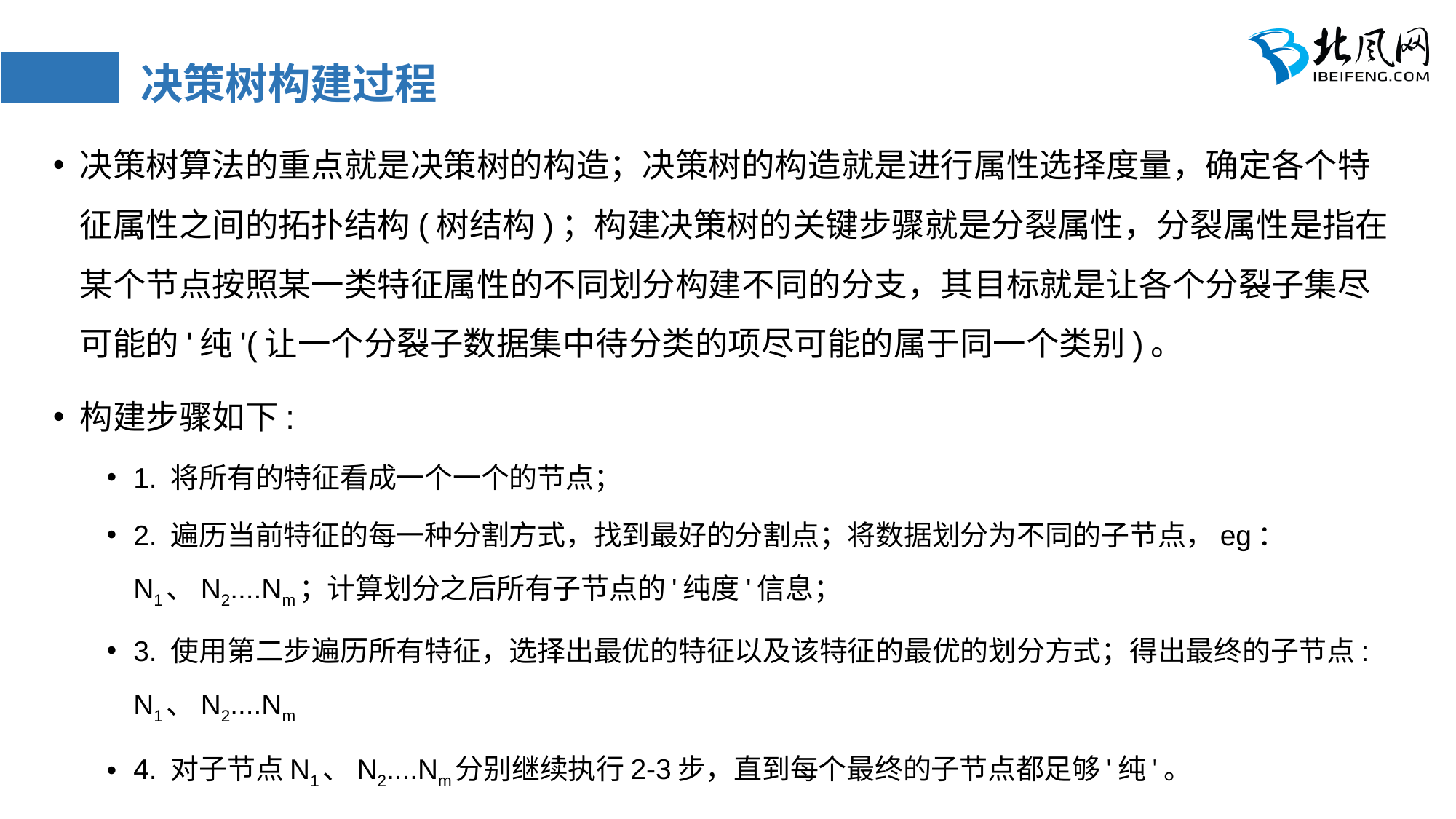

# 决策树构建过程
决策树算法的重点就是决策树的构造；决策树的构造就是进行属性选择度量，确定各个特征属性之间的拓扑结构(树结构)；构建决策树的关键步骤就是分裂属性，分裂属性是指在某个节点按照某一类特征属性的不同划分构建不同的分支，其目标就是让各个分裂子集尽可能的'纯'(让一个分裂子数据集中待分类的项尽可能的属于同一个类别)。
构建步骤如下:
1. 将所有的特征看成一个一个的节点；
2. 遍历当前特征的每一种分割方式，找到最好的分割点；将数据划分为不同的子节点，eg： N1、N2....Nm；计算划分之后所有子节点的'纯度'信息；
3. 使用第二步遍历所有特征，选择出最优的特征以及该特征的最优的划分方式；得出最终的子节点: N1、N2....Nm
4. 对子节点N1、N2....Nm分别继续执行2-3步，直到每个最终的子节点都足够'纯'。